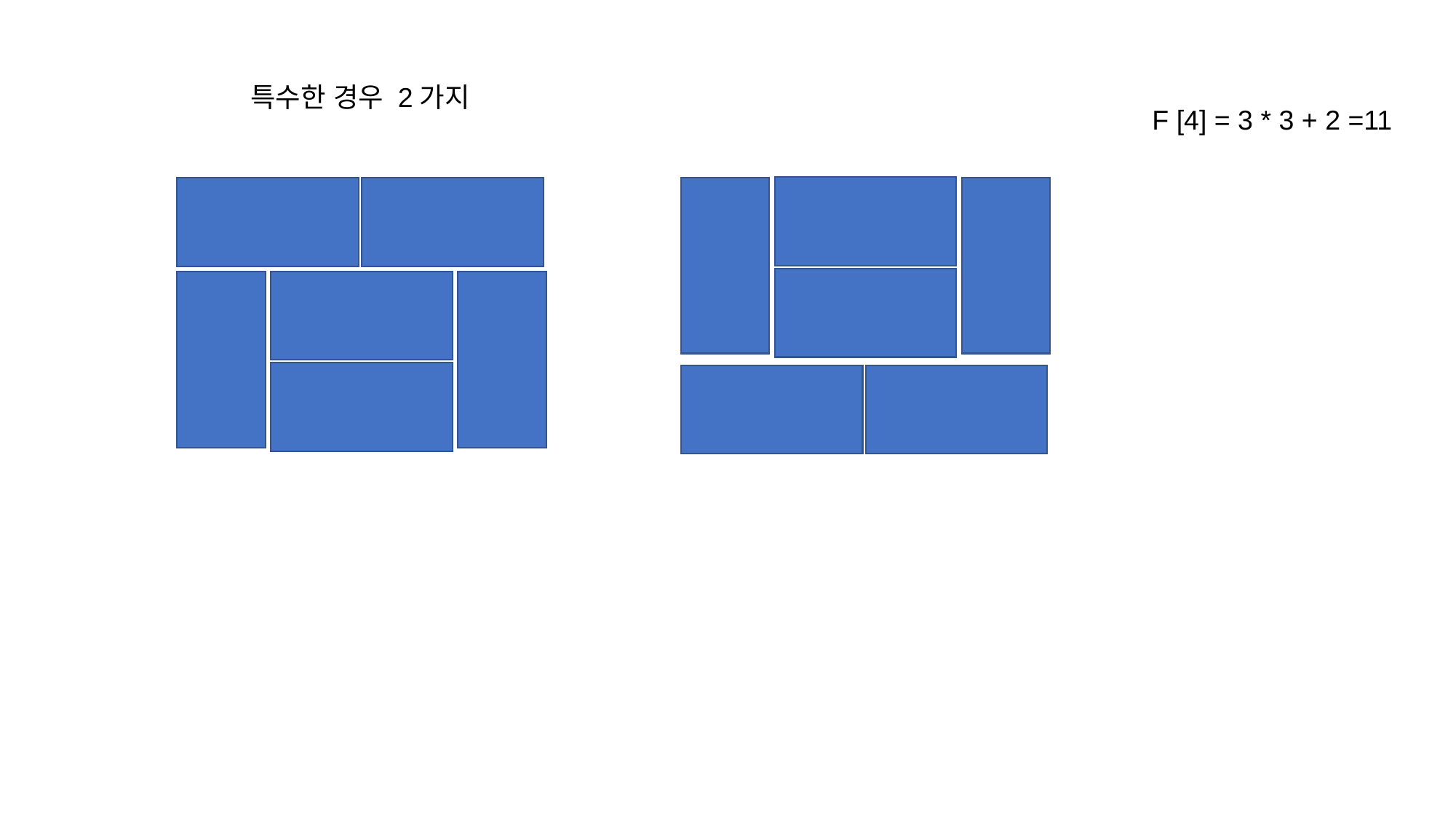

특수한 경우 2가지
F [4] = 3 * 3 + 2 =11